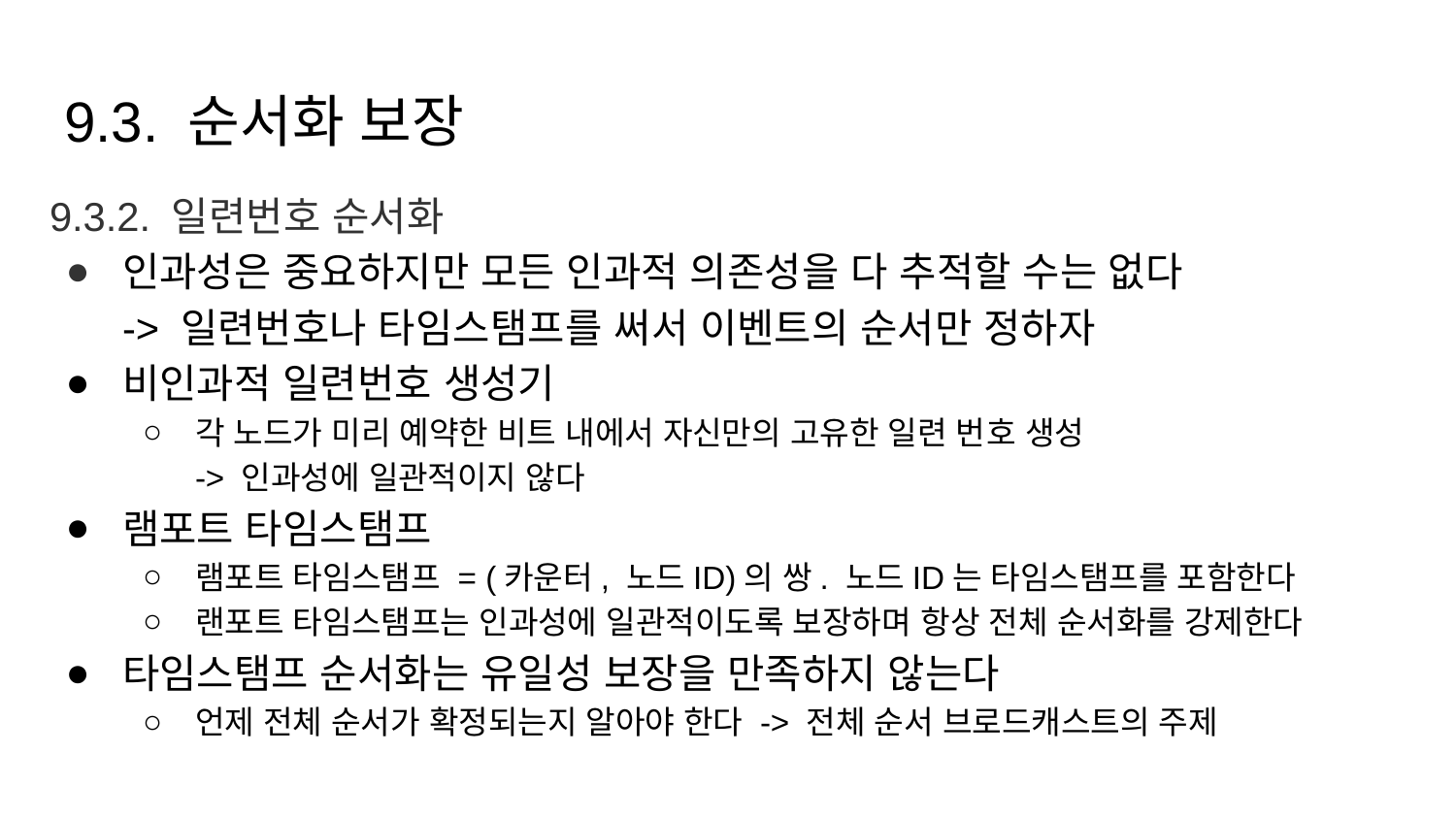

# 9.3. 순서화 보장
9.3.2. 일련번호 순서화
인과성은 중요하지만 모든 인과적 의존성을 다 추적할 수는 없다
-> 일련번호나 타임스탬프를 써서 이벤트의 순서만 정하자
비인과적 일련번호 생성기
각 노드가 미리 예약한 비트 내에서 자신만의 고유한 일련 번호 생성
-> 인과성에 일관적이지 않다
램포트 타임스탬프
램포트 타임스탬프 = (카운터, 노드ID)의 쌍. 노드ID는 타임스탬프를 포함한다
랜포트 타임스탬프는 인과성에 일관적이도록 보장하며 항상 전체 순서화를 강제한다
타임스탬프 순서화는 유일성 보장을 만족하지 않는다
언제 전체 순서가 확정되는지 알아야 한다 -> 전체 순서 브로드캐스트의 주제